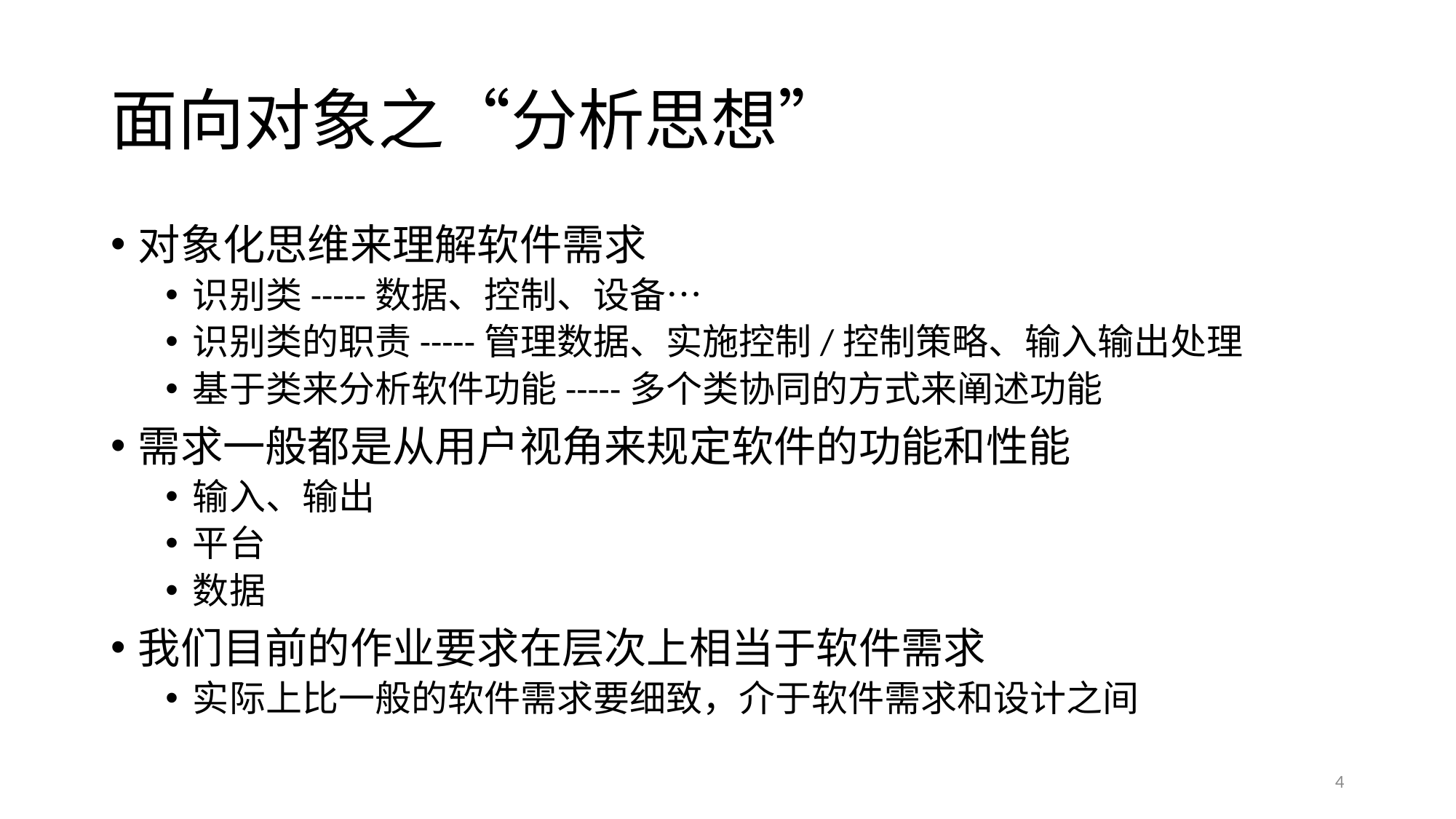

# 面向对象之“分析思想”
对象化思维来理解软件需求
识别类-----数据、控制、设备…
识别类的职责-----管理数据、实施控制/控制策略、输入输出处理
基于类来分析软件功能-----多个类协同的方式来阐述功能
需求一般都是从用户视角来规定软件的功能和性能
输入、输出
平台
数据
我们目前的作业要求在层次上相当于软件需求
实际上比一般的软件需求要细致，介于软件需求和设计之间
4